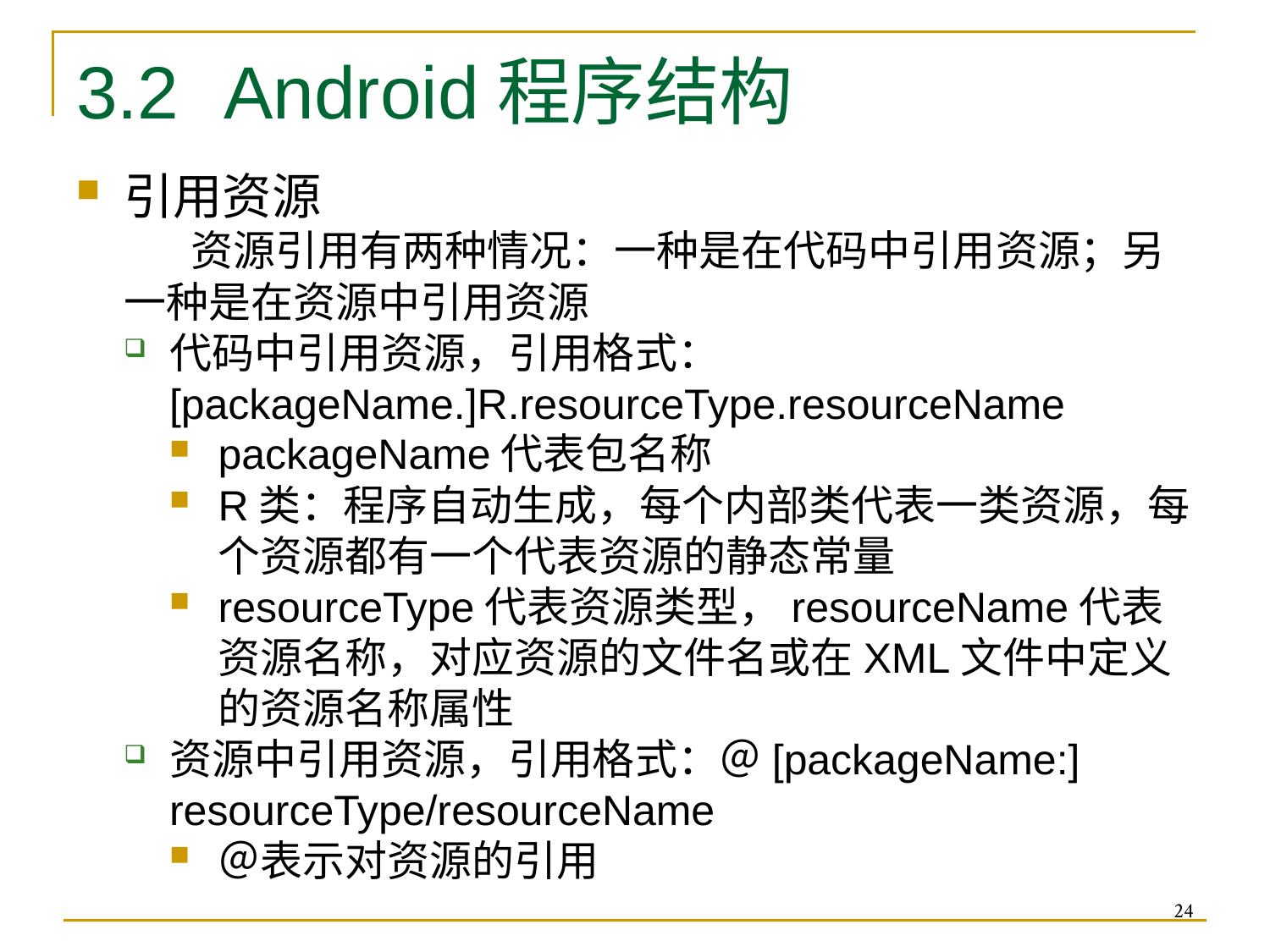

# 3.2 Android程序结构
引用资源
           资源引用有两种情况：一种是在代码中引用资源；另一种是在资源中引用资源
代码中引用资源，引用格式：[packageName.]R.resourceType.resourceName
packageName代表包名称
R类：程序自动生成，每个内部类代表一类资源，每个资源都有一个代表资源的静态常量
resourceType代表资源类型，resourceName代表资源名称，对应资源的文件名或在XML文件中定义的资源名称属性
资源中引用资源，引用格式：＠[packageName:] resourceType/resourceName
＠表示对资源的引用
24